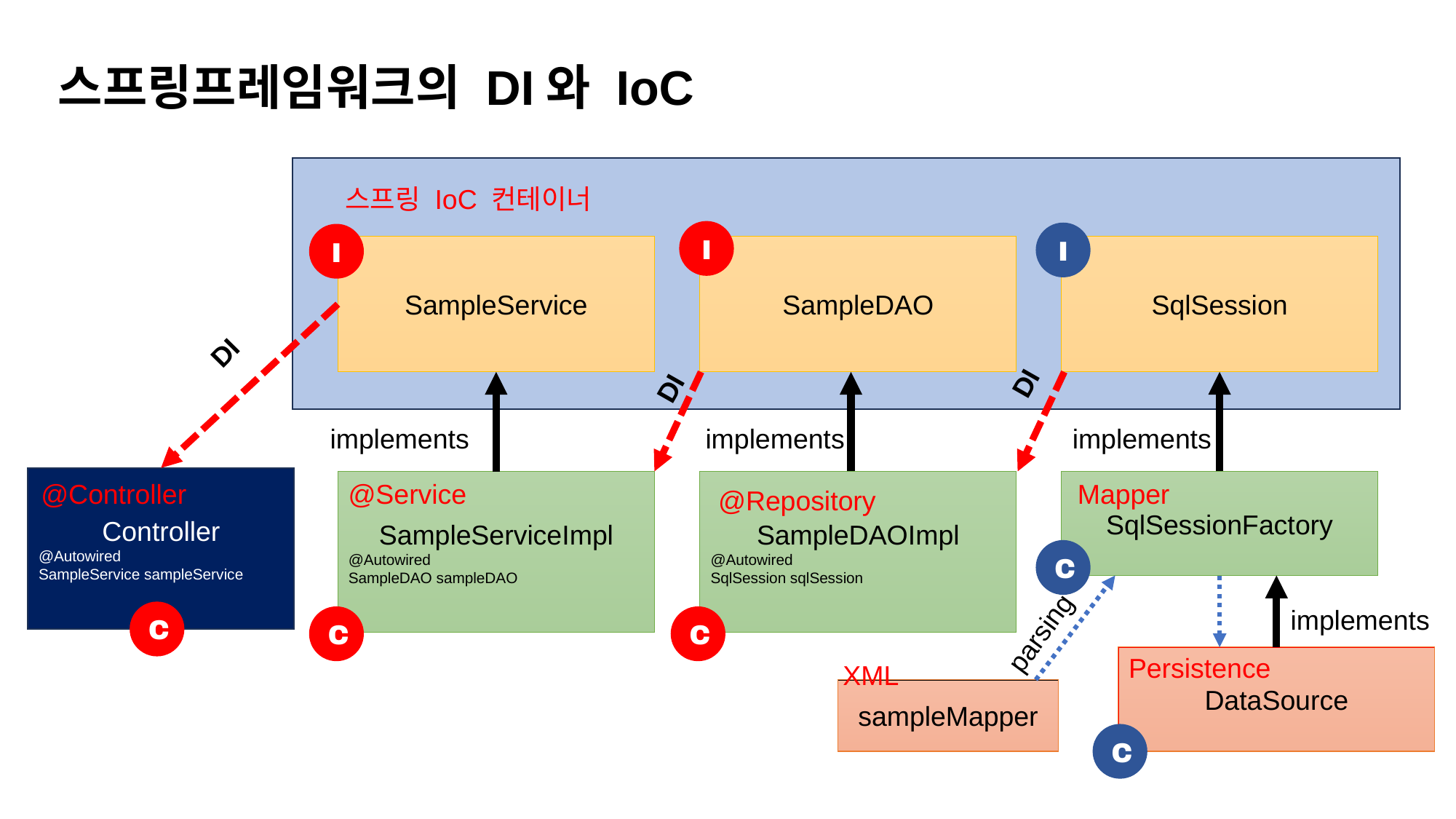

스프링프레임워크의 DI와 IoC

스프링 IoC 컨테이너
I
I
I
SampleService
SampleDAO
SqlSession
DI
DI
DI
implements
implements
implements
Controller
@Autowired
SampleService sampleService
@Controller
@Service
Mapper
SampleServiceImpl
@Autowired
SampleDAO sampleDAO
SampleDAOImpl
@Autowired
SqlSession sqlSession
SqlSessionFactory
@Repository
C
implements
C
C
C
parsing
Persistence
DataSource
XML
sampleMapper
C